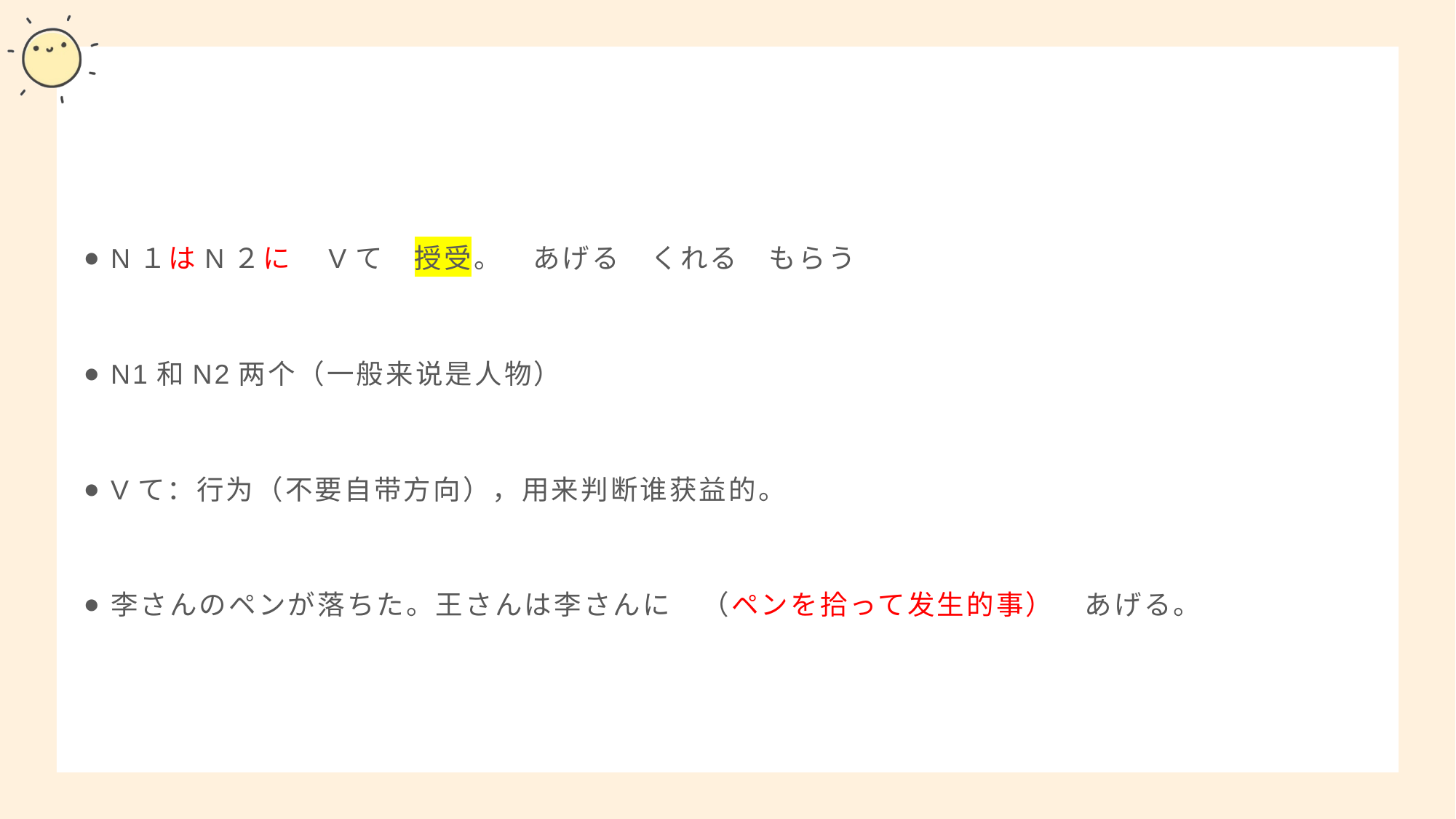

#

N１はN２に　Vて　授受。　あげる　くれる　もらう

N1和N2两个（一般来说是人物）

Vて：行为（不要自带方向），用来判断谁获益的。

李さんのペンが落ちた。王さんは李さんに　（ペンを拾って发生的事）　あげる。